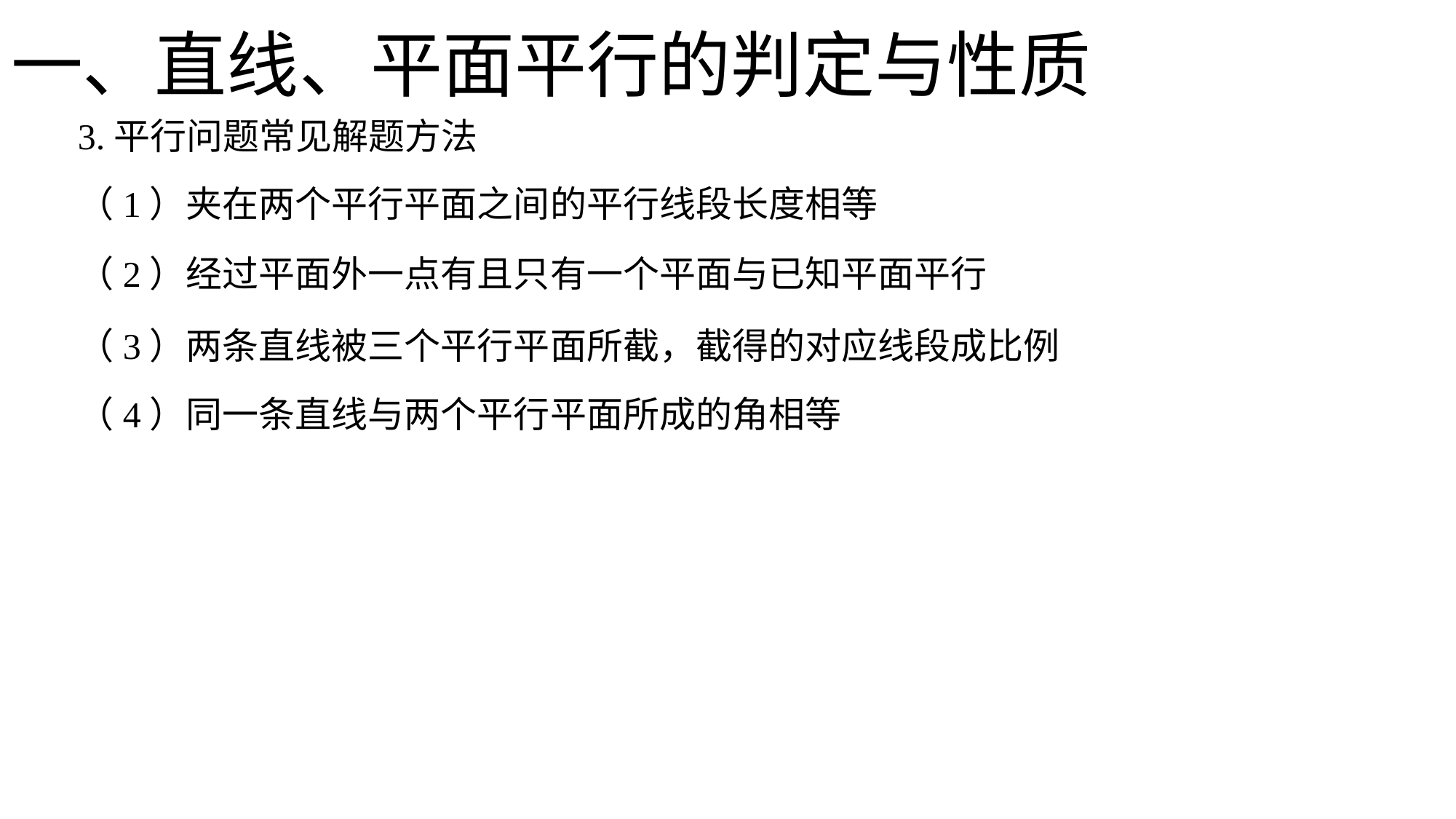

一、直线、平面平行的判定与性质
3.平行问题常见解题方法
（1）夹在两个平行平面之间的平行线段长度相等
（2）经过平面外一点有且只有一个平面与已知平面平行
（3）两条直线被三个平行平面所截，截得的对应线段成比例
（4）同一条直线与两个平行平面所成的角相等